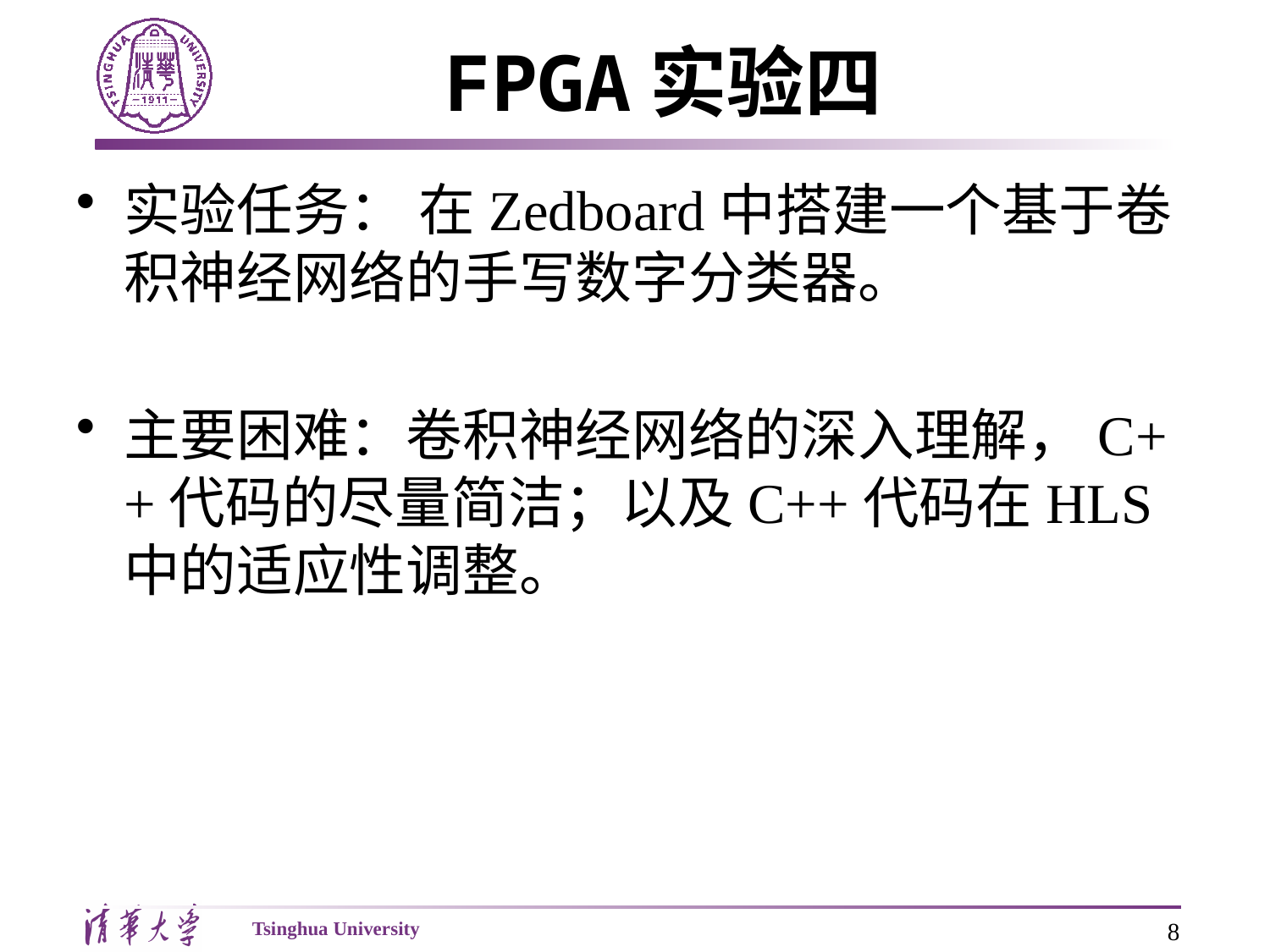

# FPGA实验四
实验任务： 在Zedboard中搭建一个基于卷积神经网络的手写数字分类器。

主要困难：卷积神经网络的深入理解，C++代码的尽量简洁；以及C++代码在HLS中的适应性调整。